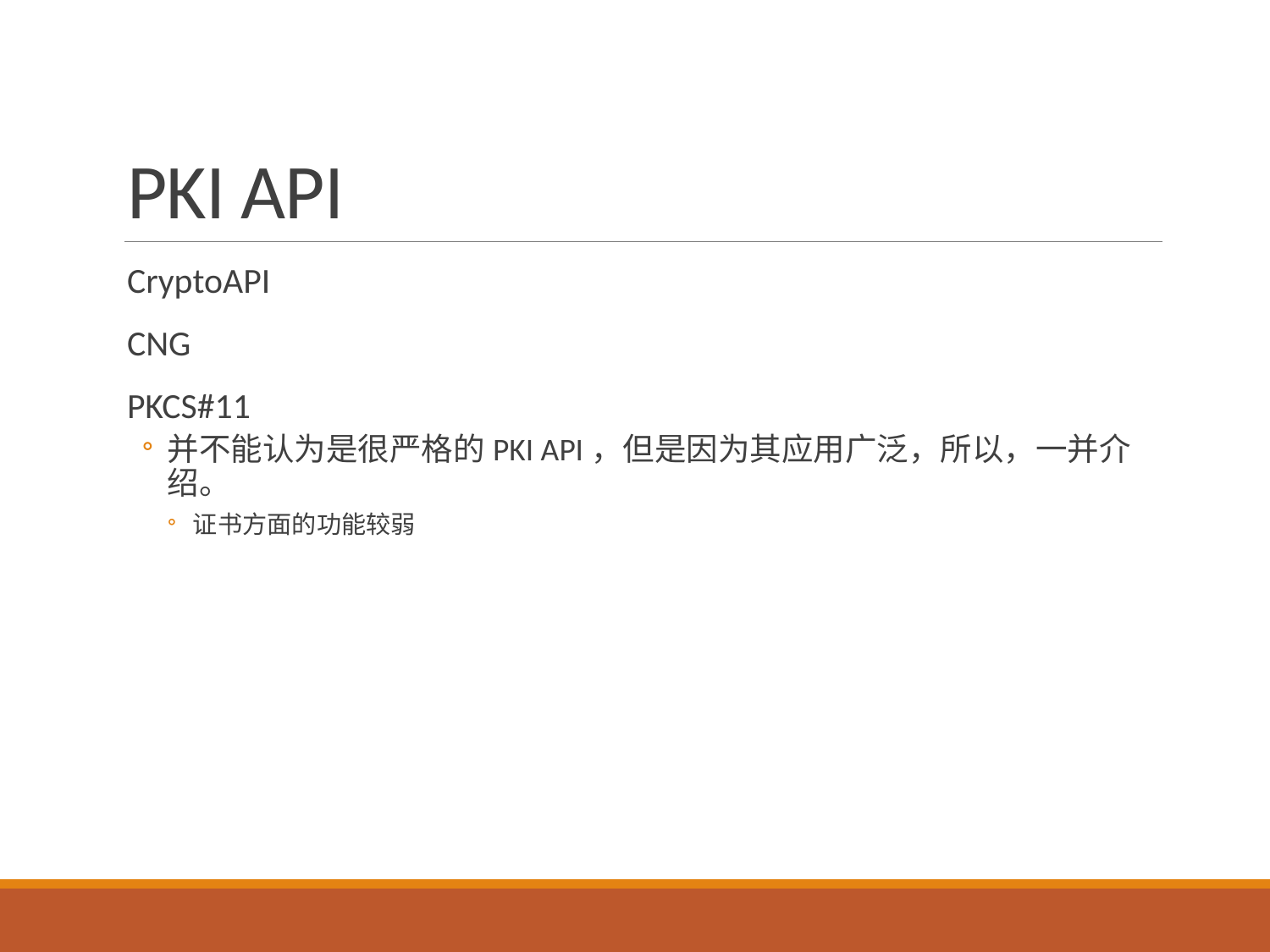

# PKI API
CryptoAPI
CNG
PKCS#11
并不能认为是很严格的PKI API，但是因为其应用广泛，所以，一并介绍。
证书方面的功能较弱
55